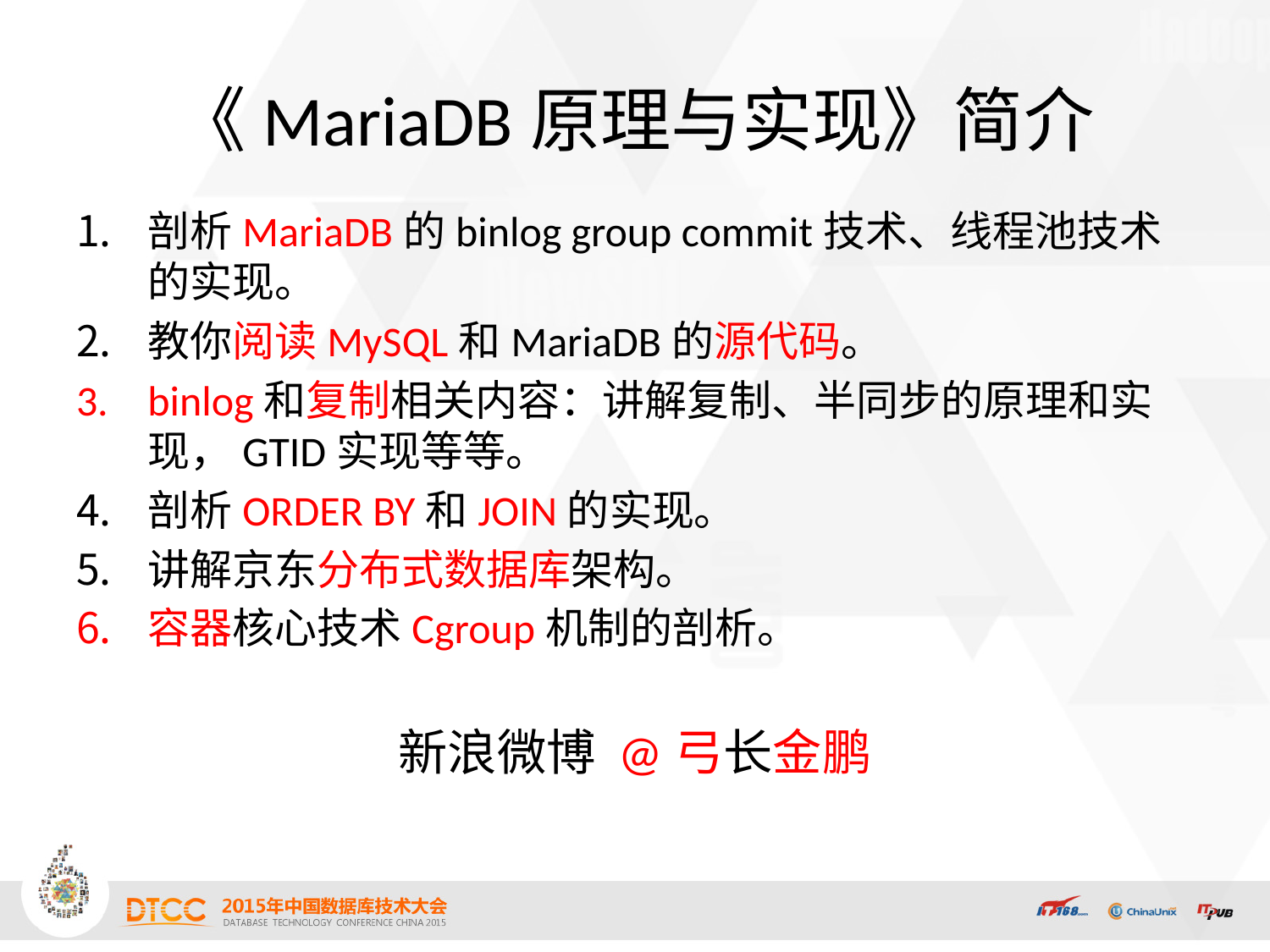

# 《MariaDB原理与实现》简介
剖析MariaDB的binlog group commit技术、线程池技术的实现。
教你阅读MySQL和MariaDB的源代码。
binlog和复制相关内容：讲解复制、半同步的原理和实现，GTID实现等等。
剖析ORDER BY和JOIN的实现。
讲解京东分布式数据库架构。
容器核心技术Cgroup机制的剖析。

新浪微博 @弓长金鹏